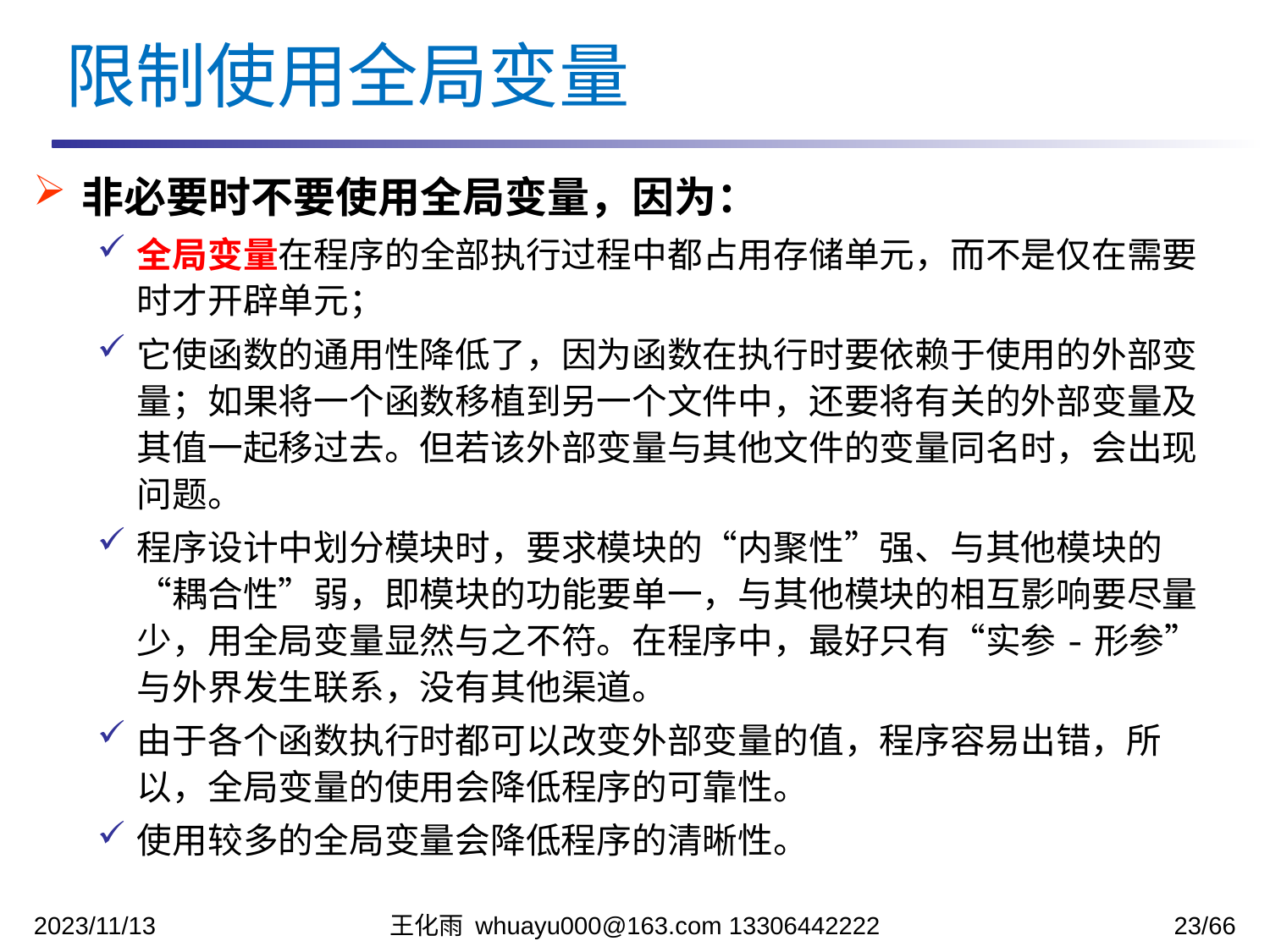

限制使用全局变量
非必要时不要使用全局变量，因为：
全局变量在程序的全部执行过程中都占用存储单元，而不是仅在需要时才开辟单元；
它使函数的通用性降低了，因为函数在执行时要依赖于使用的外部变量；如果将一个函数移植到另一个文件中，还要将有关的外部变量及其值一起移过去。但若该外部变量与其他文件的变量同名时，会出现问题。
程序设计中划分模块时，要求模块的“内聚性”强、与其他模块的“耦合性”弱，即模块的功能要单一，与其他模块的相互影响要尽量少，用全局变量显然与之不符。在程序中，最好只有“实参-形参”与外界发生联系，没有其他渠道。
由于各个函数执行时都可以改变外部变量的值，程序容易出错，所以，全局变量的使用会降低程序的可靠性。
使用较多的全局变量会降低程序的清晰性。
2023/11/13
王化雨 whuayu000@163.com 13306442222
23/66